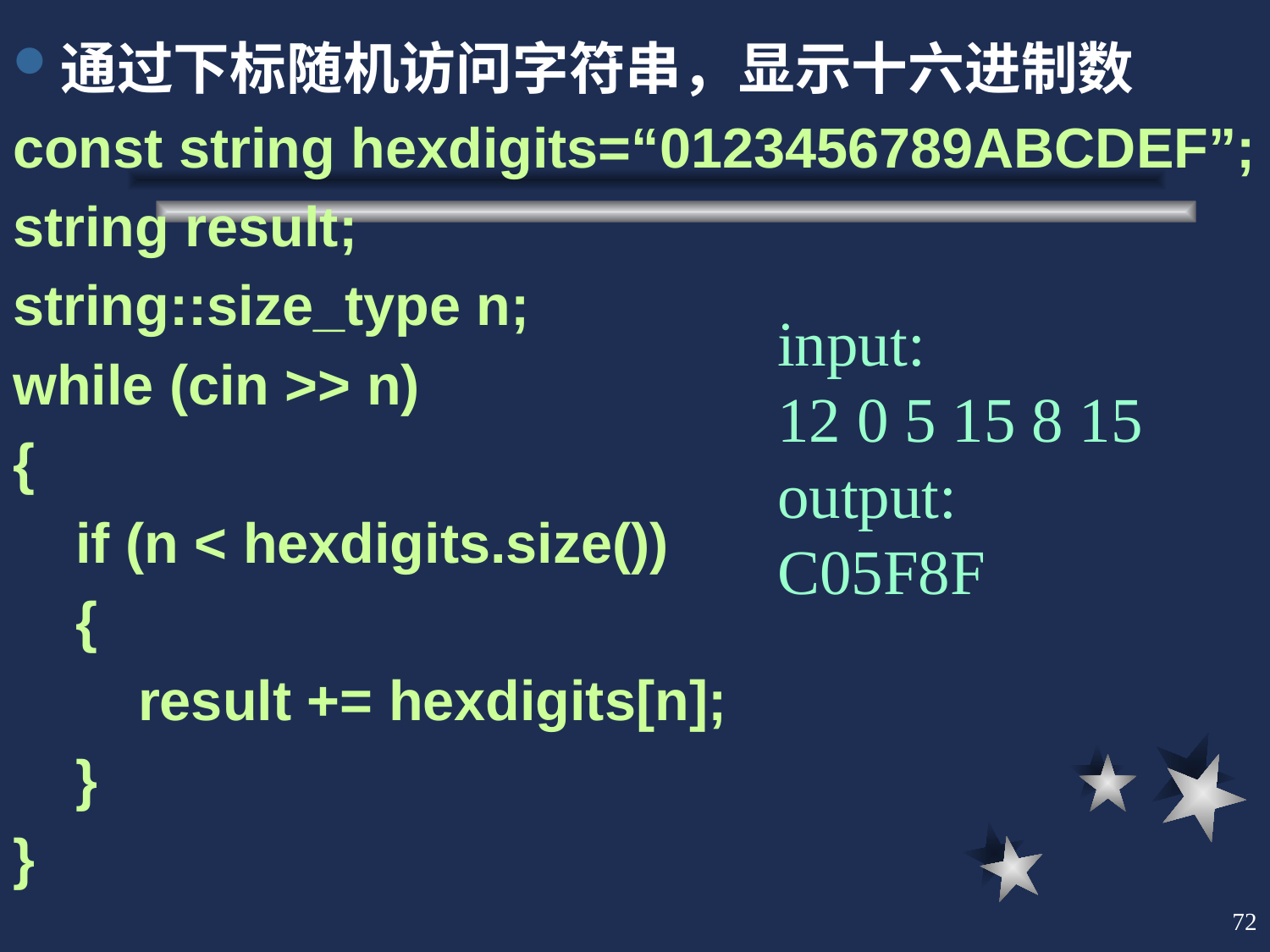

通过下标随机访问字符串，显示十六进制数
const string hexdigits=“0123456789ABCDEF”;
string result;
string::size_type n;
while (cin >> n)
{
    if (n < hexdigits.size())
    {
        result += hexdigits[n];
    }
}
input:
12 0 5 15 8 15
output:
C05F8F
72